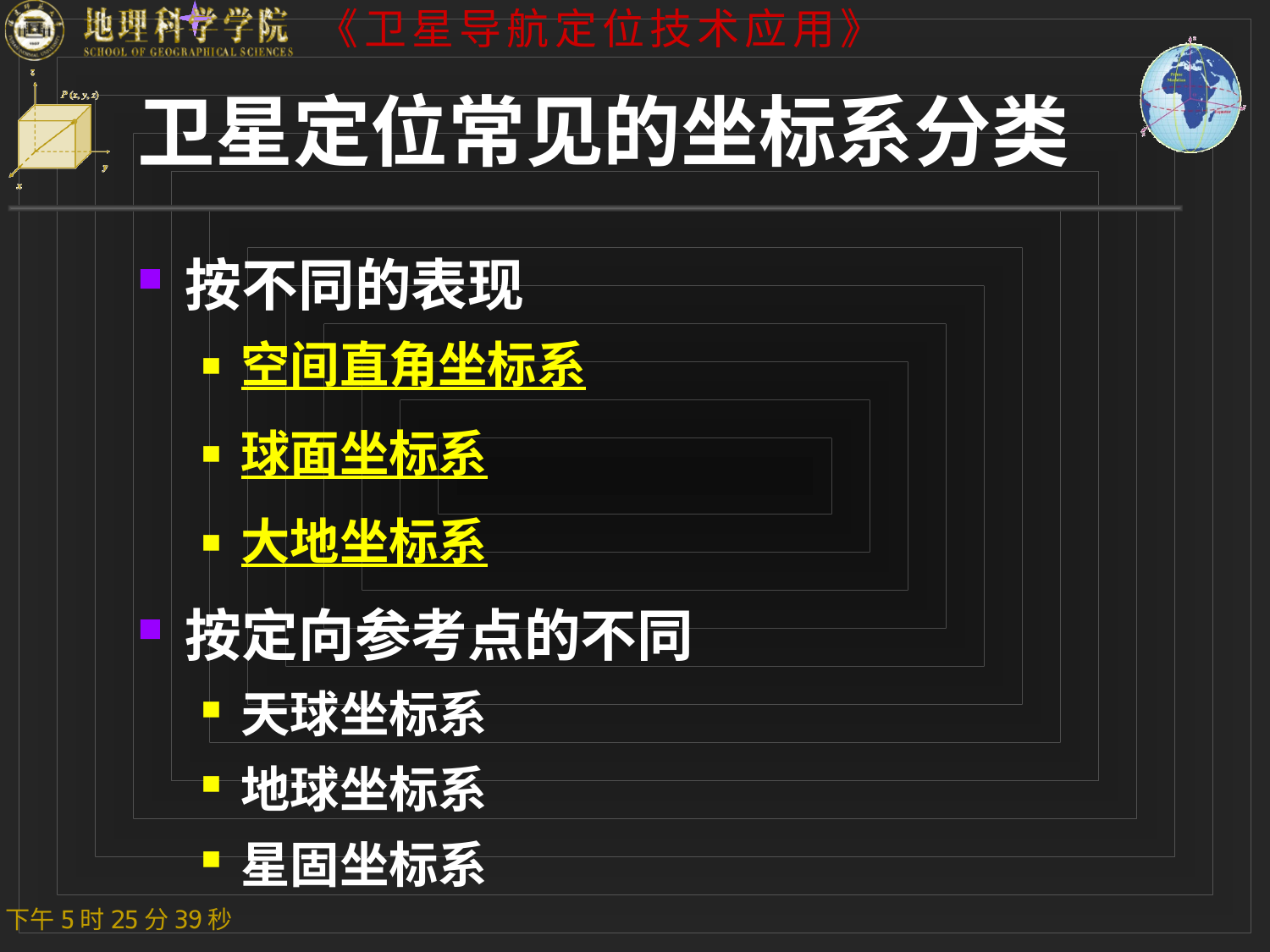

# 卫星定位常见的坐标系分类
按不同的表现
空间直角坐标系
球面坐标系
大地坐标系
按定向参考点的不同
天球坐标系
地球坐标系
星固坐标系
下午5时25分39秒